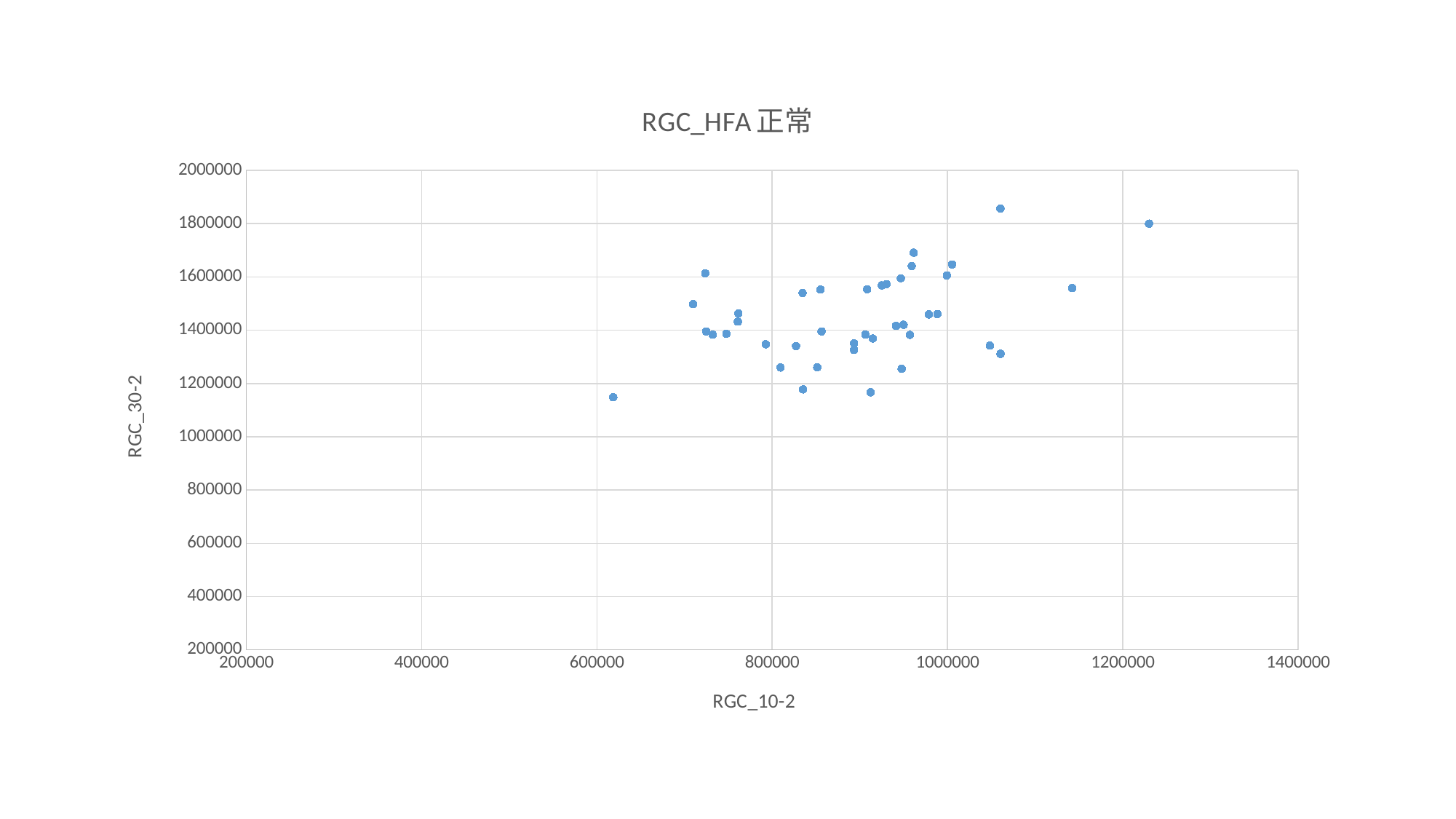

### Chart: RGC_HFA正常

| Category | RGC_HFA30-2 |
|---|---|